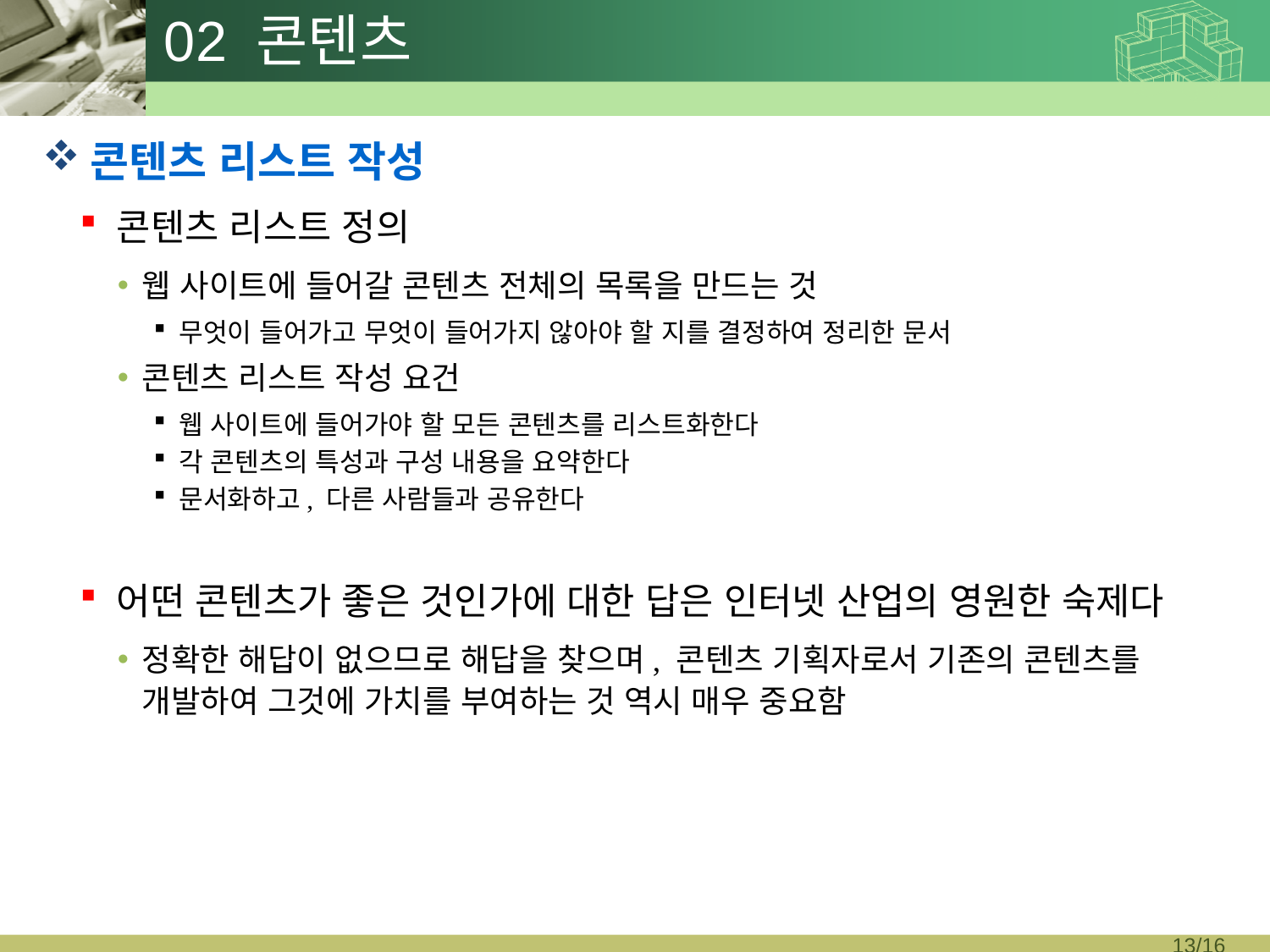

# 02 콘텐츠
콘텐츠 리스트 작성
콘텐츠 리스트 정의
웹 사이트에 들어갈 콘텐츠 전체의 목록을 만드는 것
무엇이 들어가고 무엇이 들어가지 않아야 할 지를 결정하여 정리한 문서
콘텐츠 리스트 작성 요건
웹 사이트에 들어가야 할 모든 콘텐츠를 리스트화한다
각 콘텐츠의 특성과 구성 내용을 요약한다
문서화하고, 다른 사람들과 공유한다

어떤 콘텐츠가 좋은 것인가에 대한 답은 인터넷 산업의 영원한 숙제다
정확한 해답이 없으므로 해답을 찾으며, 콘텐츠 기획자로서 기존의 콘텐츠를 개발하여 그것에 가치를 부여하는 것 역시 매우 중요함